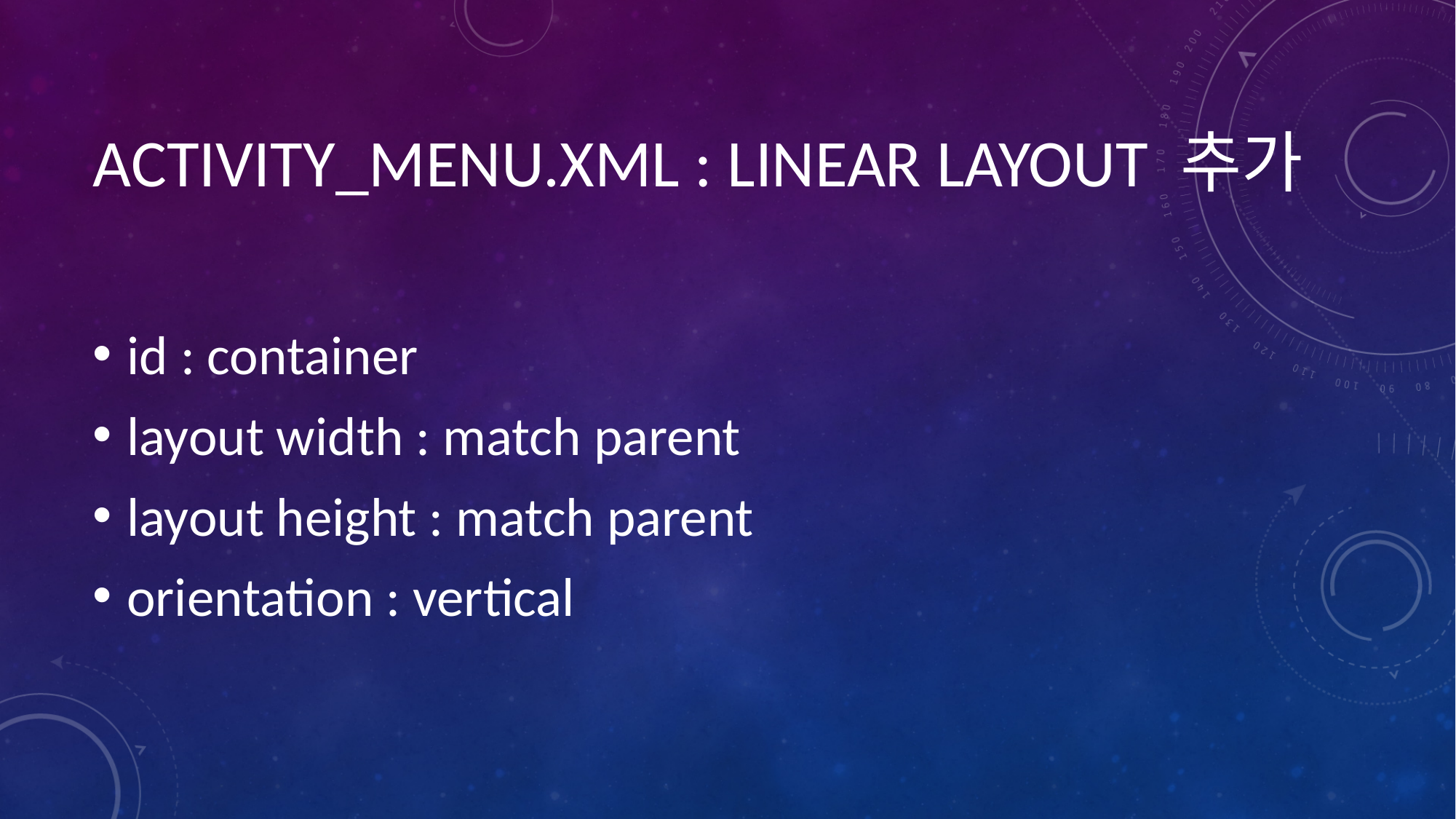

# activity_menu.xml : Linear layout 추가
id : container
layout width : match parent
layout height : match parent
orientation : vertical